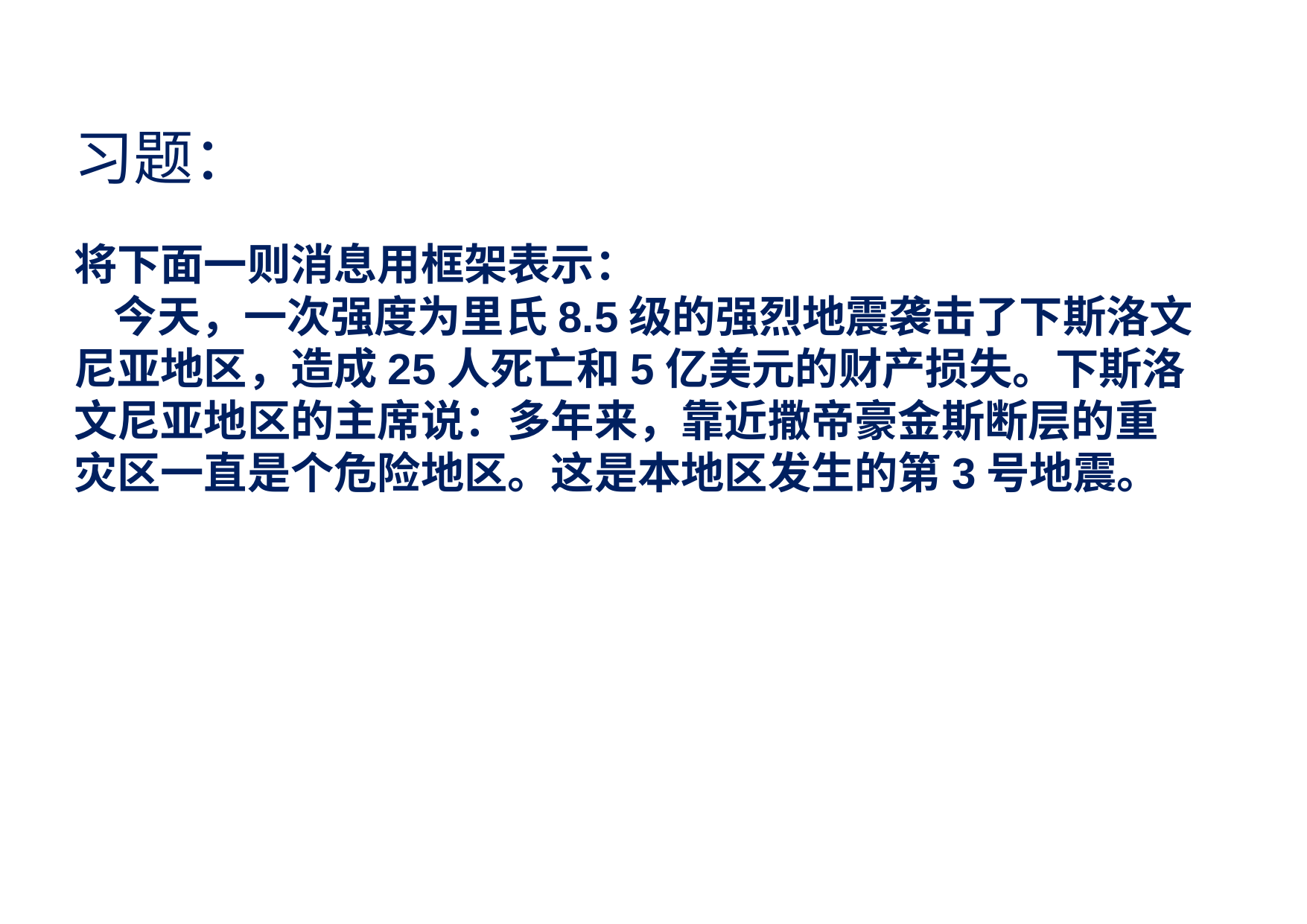

# 习题：
将下面一则消息用框架表示：
   今天，一次强度为里氏8.5级的强烈地震袭击了下斯洛文尼亚地区，造成25人死亡和5亿美元的财产损失。下斯洛文尼亚地区的主席说：多年来，靠近撒帝豪金斯断层的重灾区一直是个危险地区。这是本地区发生的第3号地震。